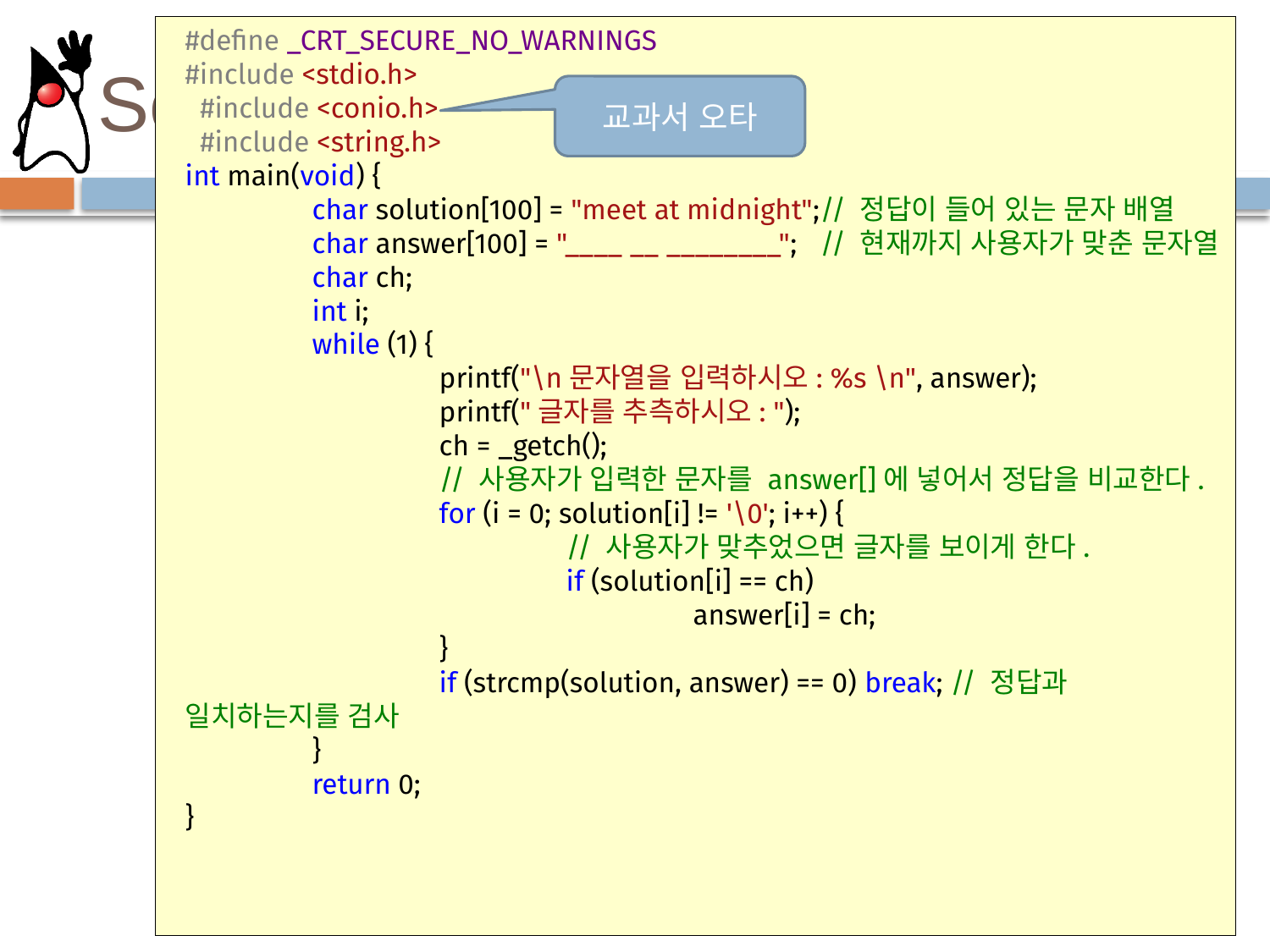

#define _CRT_SECURE_NO_WARNINGS
#include <stdio.h>
  #include <conio.h>
  #include <string.h>
int main(void) {
	char solution[100] = "meet at midnight";	// 정답이 들어 있는 문자 배열
	char answer[100] = "____ __ ________";	// 현재까지 사용자가 맞춘 문자열
	char ch;
	int i;
	while (1) {
		printf("\n문자열을 입력하시오: %s \n", answer);
		printf("글자를 추측하시오: ");
		ch = _getch();
		// 사용자가 입력한 문자를 answer[]에 넣어서 정답을 비교한다.
		for (i = 0; solution[i] != '\0'; i++) {
			// 사용자가 맞추었으면 글자를 보이게 한다.
			if (solution[i] == ch)
				answer[i] = ch;
		}
		if (strcmp(solution, answer) == 0) break; // 정답과 일치하는지를 검사
	}
	return 0;
}
# Sol:
교과서 오타